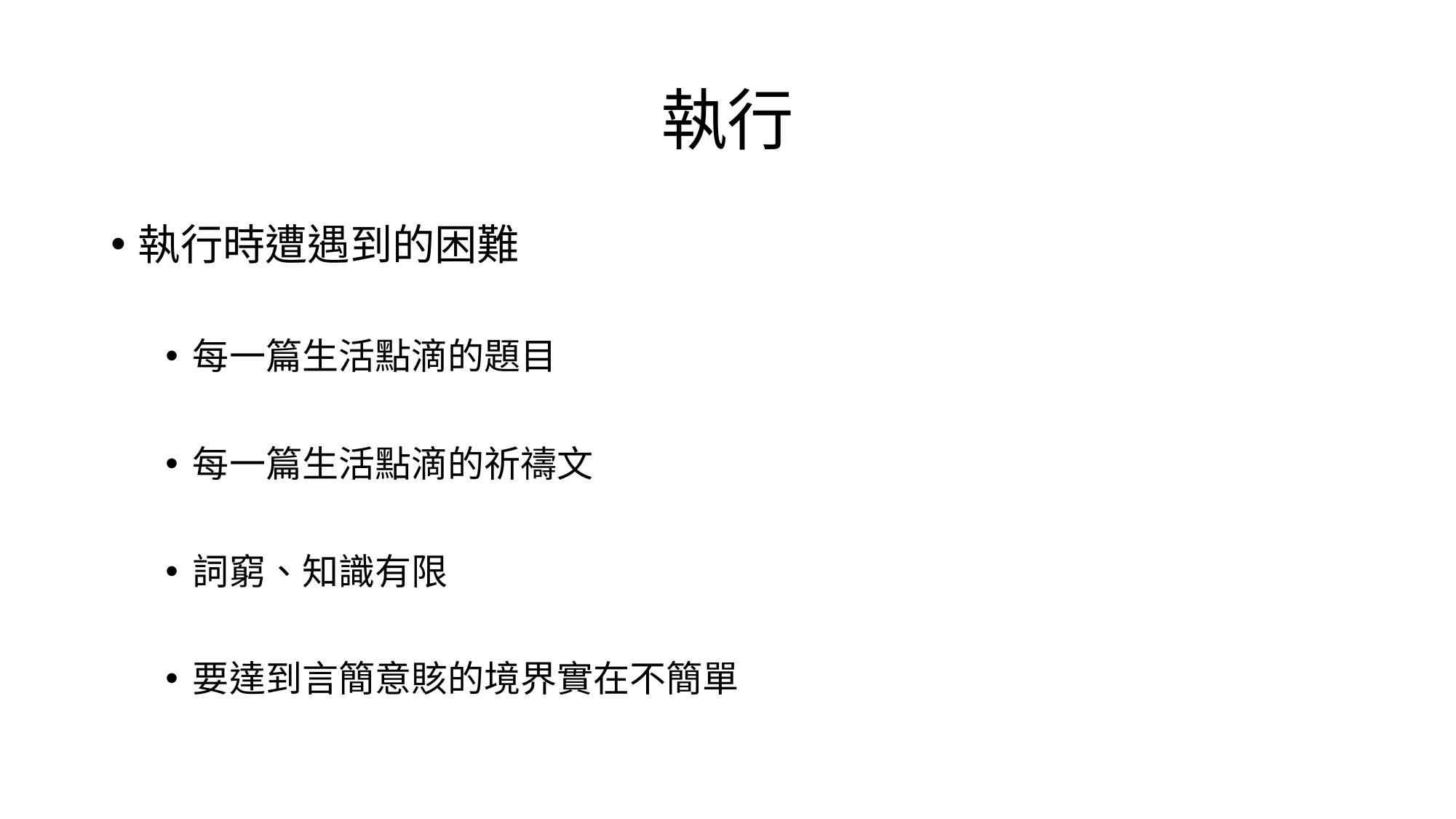

# 執行
執行時遭遇到的困難

每一篇生活點滴的題目

每一篇生活點滴的祈禱文

詞窮、知識有限

要達到言簡意賅的境界實在不簡單